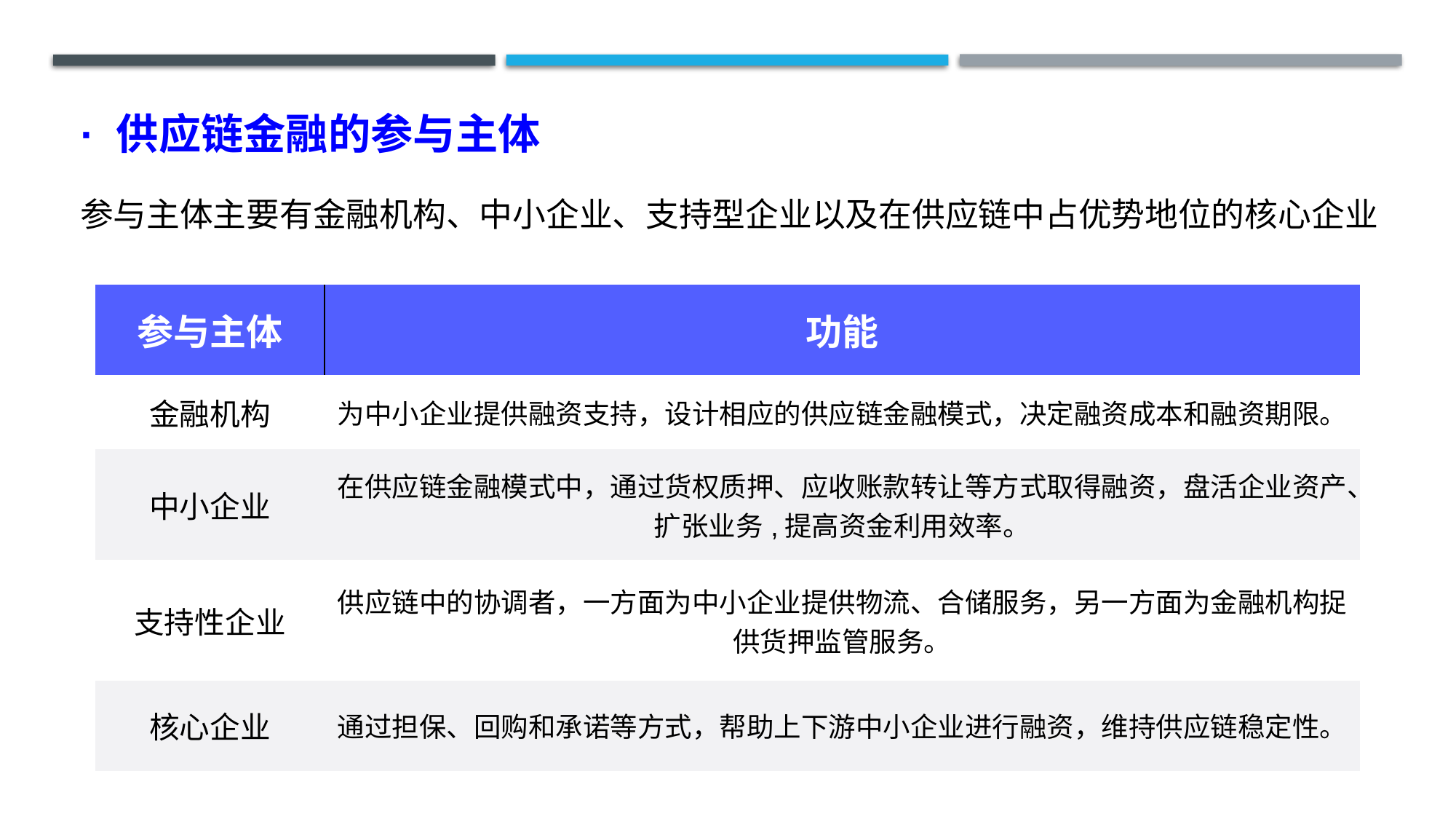

# · 供应链金融的参与主体
参与主体主要有金融机构、中小企业、支持型企业以及在供应链中占优势地位的核心企业
| 参与主体 | 功能 |
| --- | --- |
| 金融机构 | 为中小企业提供融资支持，设计相应的供应链金融模式，决定融资成本和融资期限。 |
| 中小企业 | 在供应链金融模式中，通过货权质押、应收账款转让等方式取得融资，盘活企业资产、扩张业务,提高资金利用效率。 |
| 支持性企业 | 供应链中的协调者，一方面为中小企业提供物流、合储服务，另一方面为金融机构捉供货押监管服务。 |
| 核心企业 | 通过担保、回购和承诺等方式，帮助上下游中小企业进行融资，维持供应链稳定性。 |